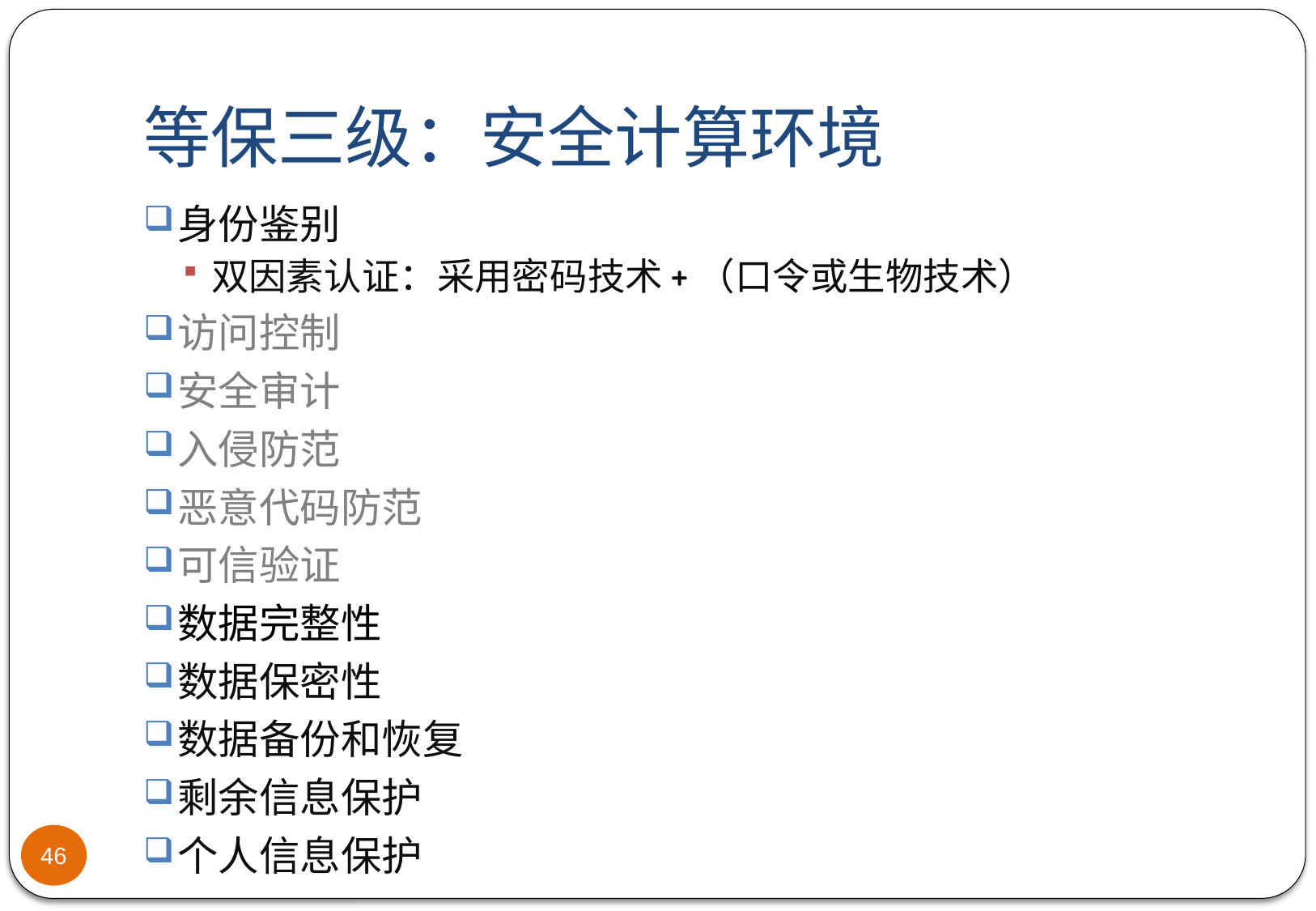

# 等保三级：安全计算环境
身份鉴别
双因素认证：采用密码技术+（口令或生物技术）
访问控制
安全审计
入侵防范
恶意代码防范
可信验证
数据完整性
数据保密性
数据备份和恢复
剩余信息保护
个人信息保护
46